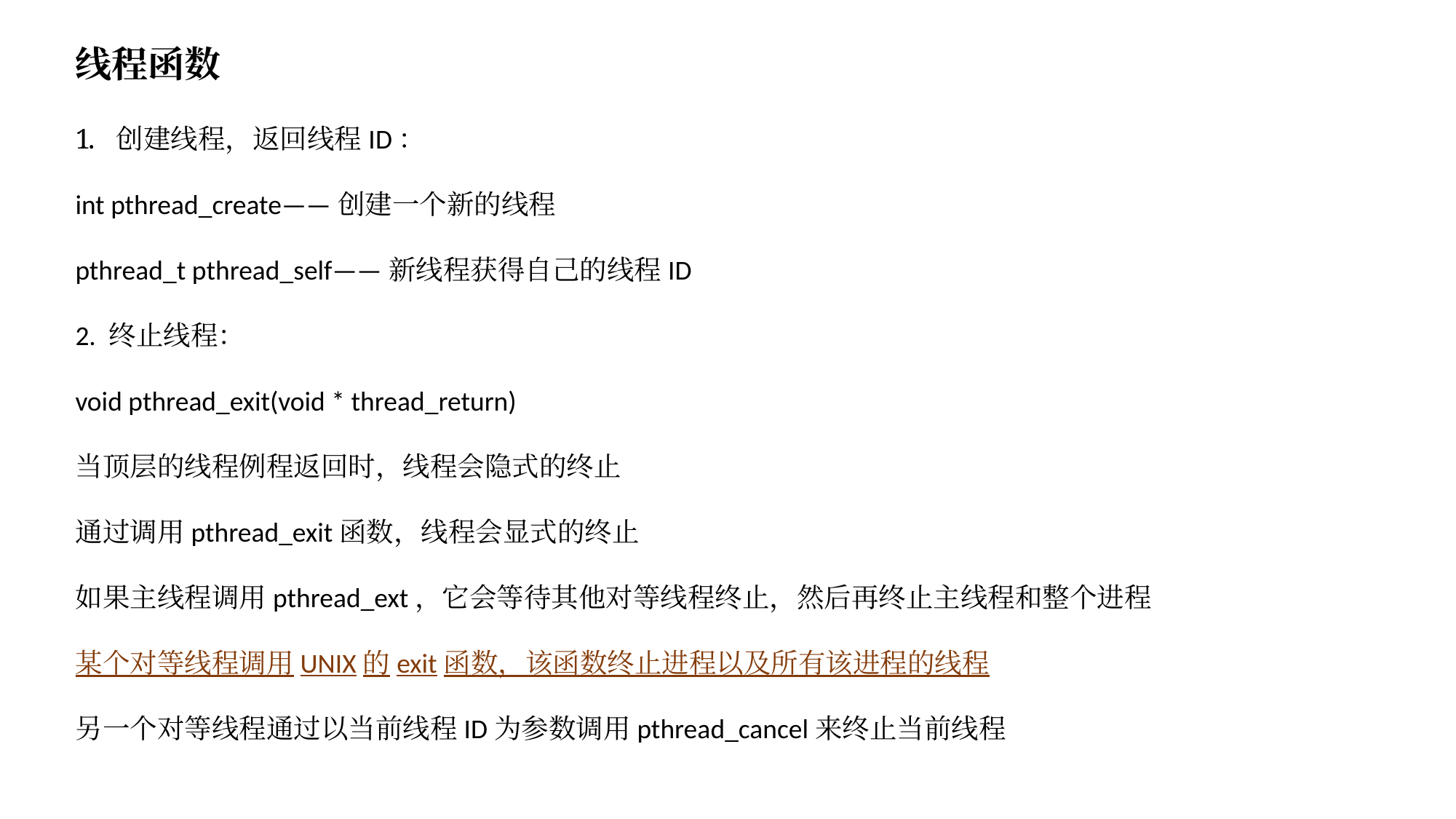

线程函数

创建线程，返回线程ID：

int pthread_create——创建一个新的线程

pthread_t pthread_self——新线程获得自己的线程ID

2. 终止线程：

void pthread_exit(void * thread_return)

当顶层的线程例程返回时，线程会隐式的终止

通过调用pthread_exit函数，线程会显式的终止

如果主线程调用pthread_ext，它会等待其他对等线程终止，然后再终止主线程和整个进程

某个对等线程调用UNIX的exit函数，该函数终止进程以及所有该进程的线程

另一个对等线程通过以当前线程ID为参数调用pthread_cancel来终止当前线程